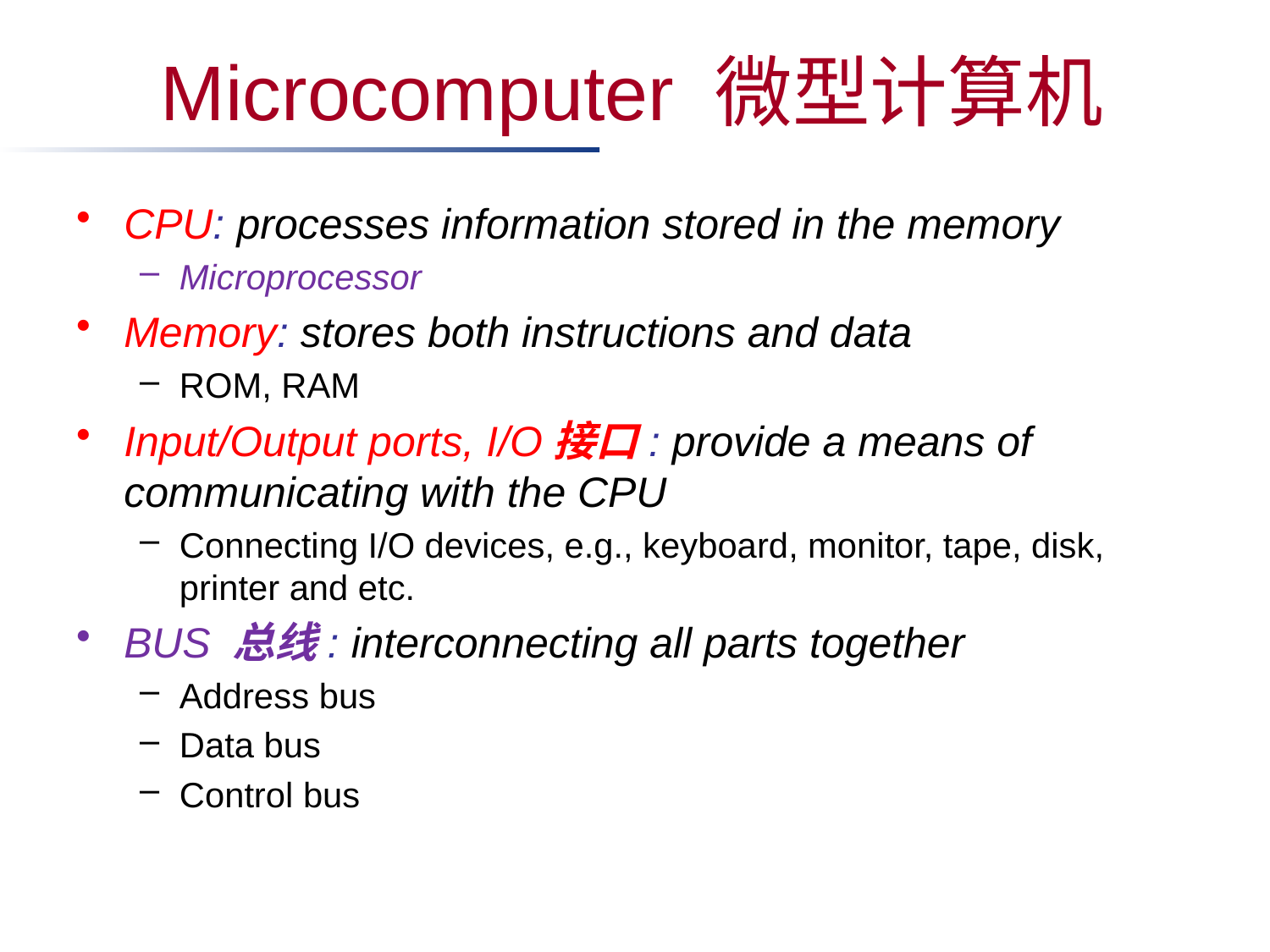

# Microcomputer 微型计算机
CPU: processes information stored in the memory
Microprocessor
Memory: stores both instructions and data
ROM, RAM
Input/Output ports, I/O接口: provide a means of communicating with the CPU
Connecting I/O devices, e.g., keyboard, monitor, tape, disk, printer and etc.
BUS 总线: interconnecting all parts together
Address bus
Data bus
Control bus